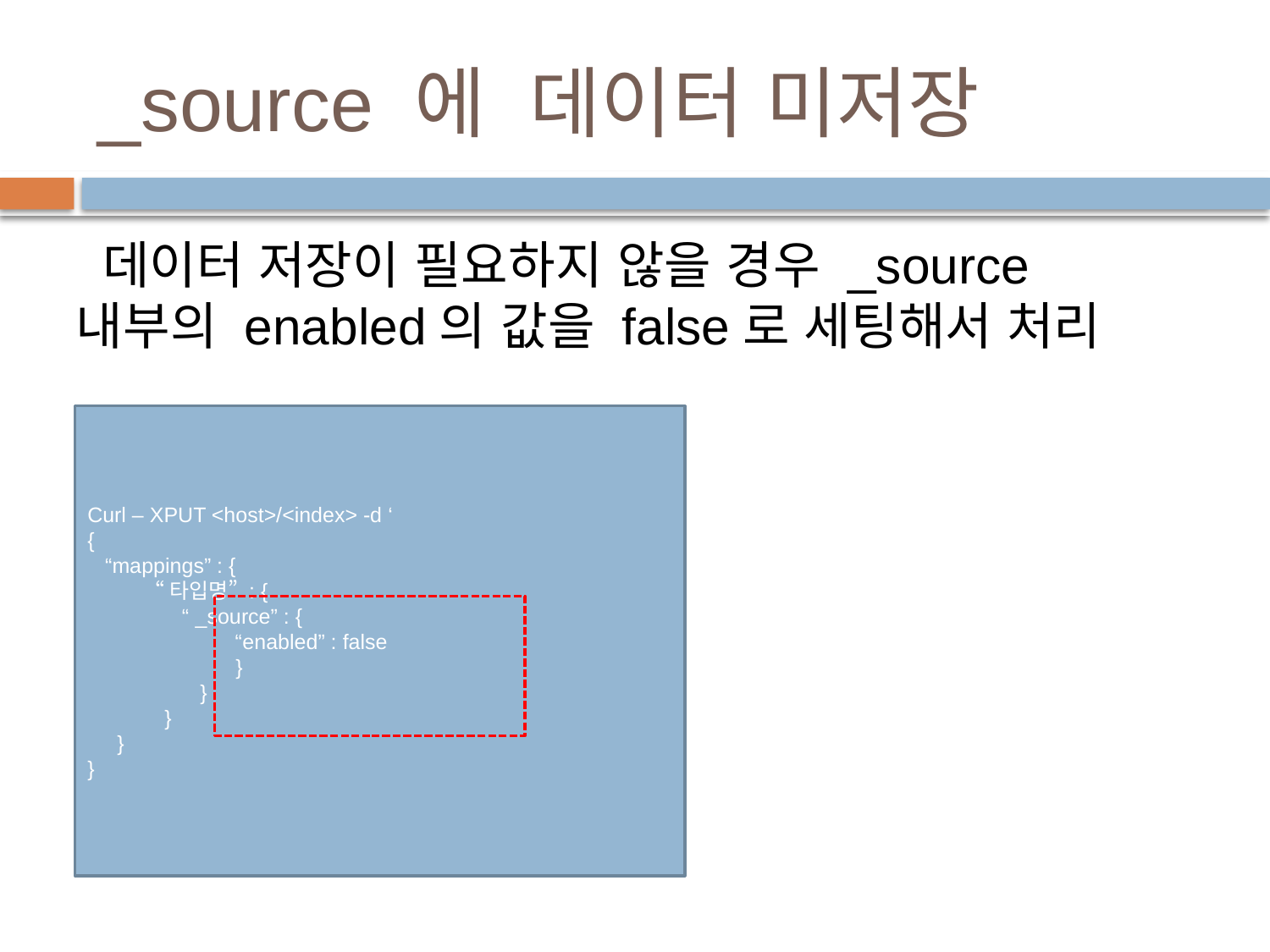

# _source 에  데이터 미저장
 데이터 저장이 필요하지 않을 경우 _source 내부의 enabled의 값을 false로 세팅해서 처리

Curl – XPUT <host>/<index> -d ‘
{
   “mappings” : {
            “타입명” : {
                “ _source” : {
                         “enabled” : false
                         }
                   }
             }
     }
}